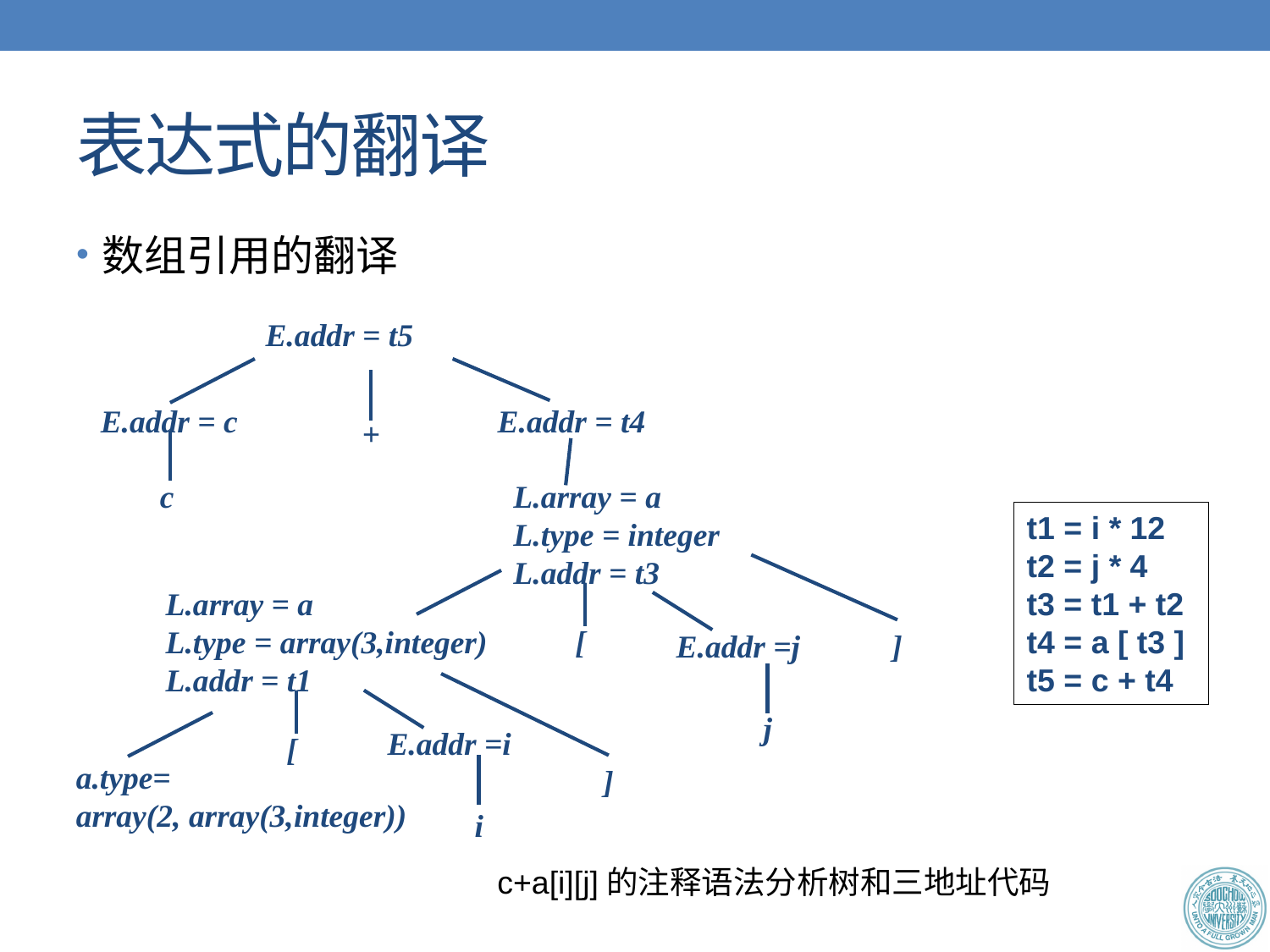

# 表达式的翻译
数组引用的翻译

E.addr = t5
E.addr = t4
E.addr = c
+
c
L.array = a
L.type = integer
L.addr = t3
L.array = a
L.type = array(3,integer)
L.addr = t1
[
E.addr =j
]
j
E.addr =i
[
a.type=
array(2, array(3,integer))

]
i
t1 = i * 12
t2 = j * 4
t3 = t1 + t2
t4 = a [ t3 ]
t5 = c + t4
c+a[i][j]的注释语法分析树和三地址代码